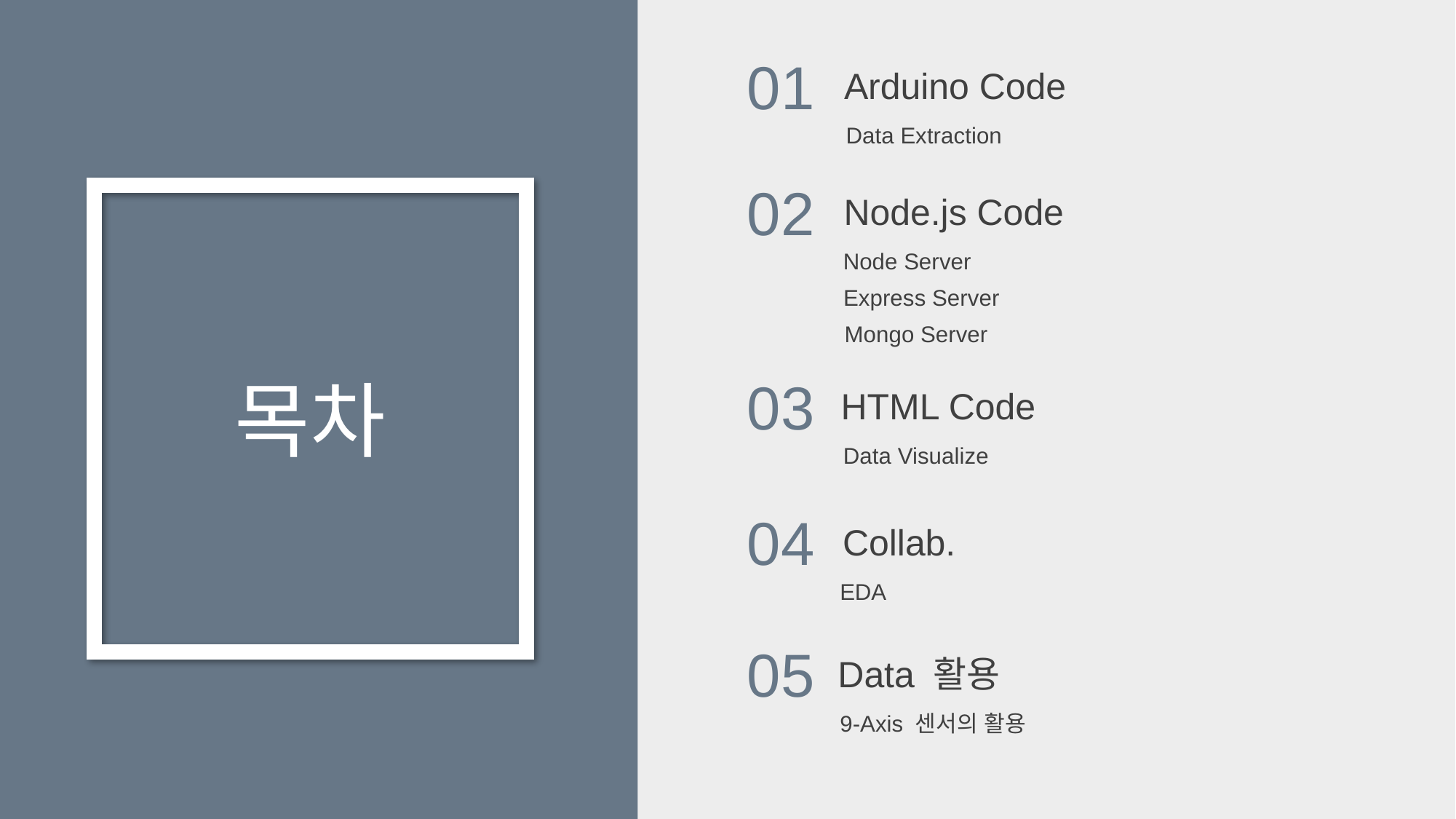

01
Arduino Code
Data Extraction
02
Node.js Code
Node Server
Express Server
Mongo Server

목차
03
HTML Code
Data Visualize
04
Collab.
EDA
05
Data 활용
9-Axis 센서의 활용